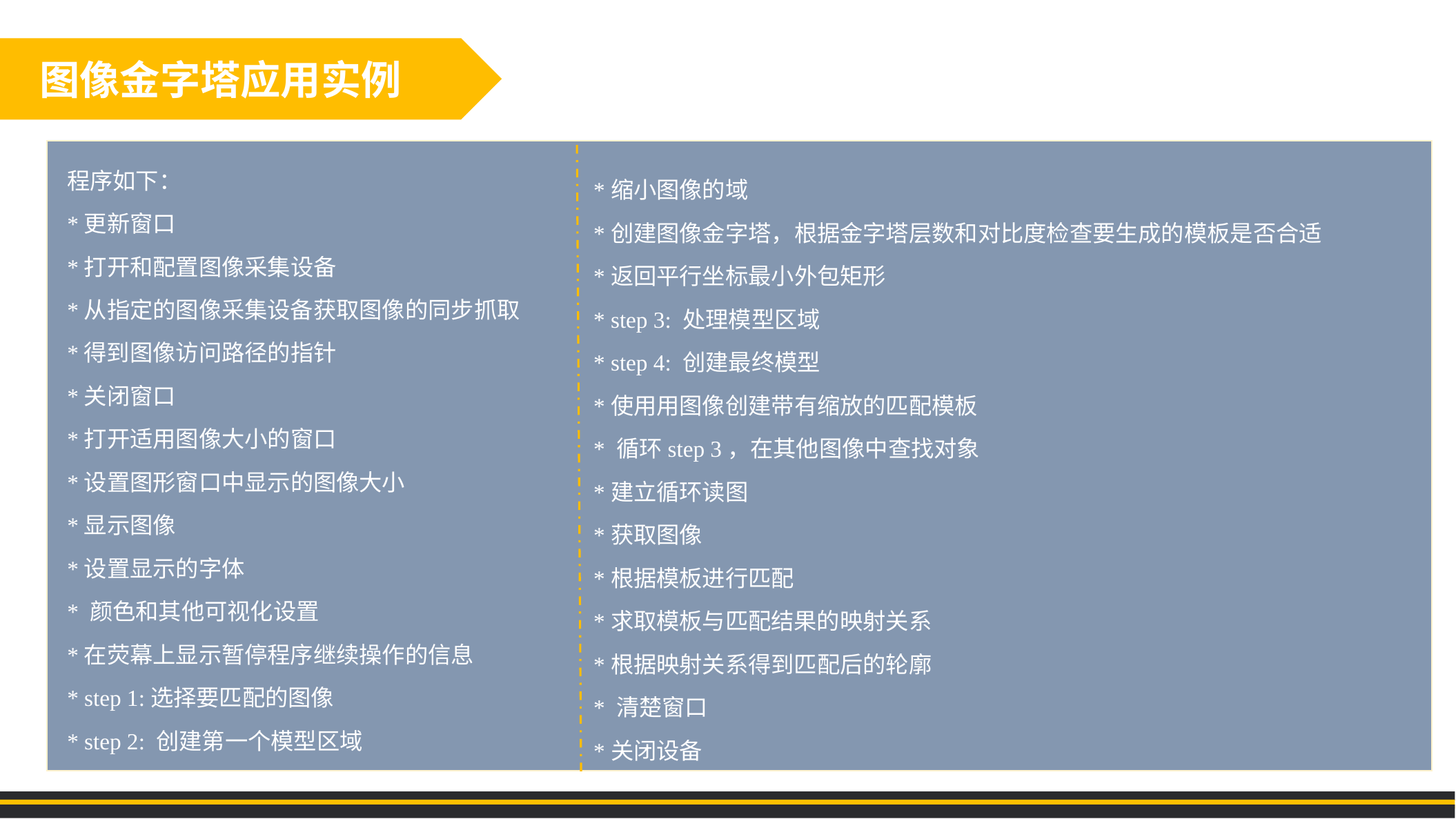

图像金字塔应用实例

程序如下：
*更新窗口
*打开和配置图像采集设备
*从指定的图像采集设备获取图像的同步抓取
*得到图像访问路径的指针
*关闭窗口
*打开适用图像大小的窗口
*设置图形窗口中显示的图像大小
*显示图像
*设置显示的字体
* 颜色和其他可视化设置
*在荧幕上显示暂停程序继续操作的信息
* step 1:选择要匹配的图像
* step 2: 创建第一个模型区域
*缩小图像的域
*创建图像金字塔，根据金字塔层数和对比度检查要生成的模板是否合适
*返回平行坐标最小外包矩形
* step 3: 处理模型区域
* step 4: 创建最终模型
*使用用图像创建带有缩放的匹配模板
* 循环step 3，在其他图像中查找对象
*建立循环读图
*获取图像
*根据模板进行匹配
*求取模板与匹配结果的映射关系
*根据映射关系得到匹配后的轮廓
* 清楚窗口
*关闭设备